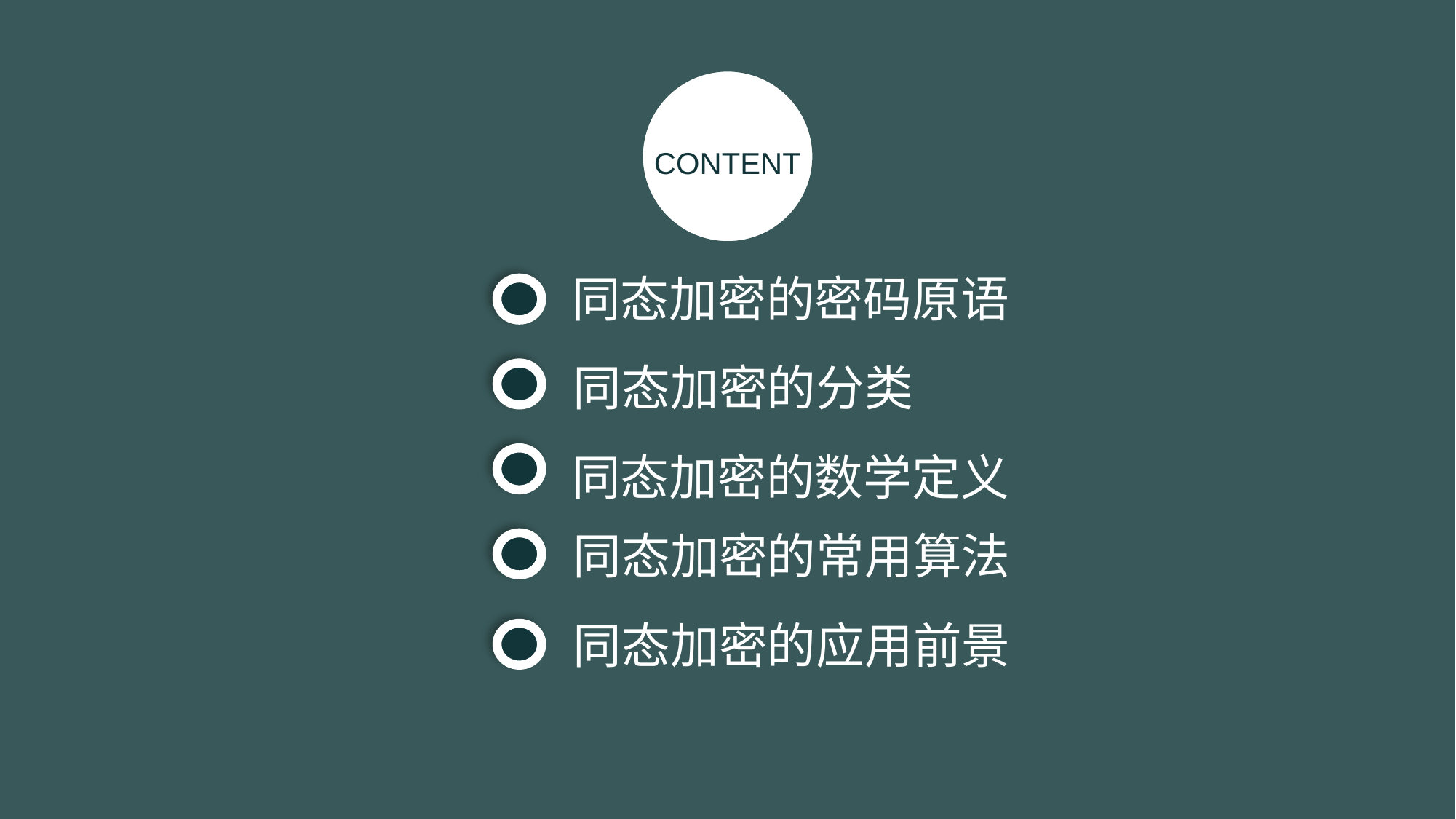

CONTENT
同态加密的密码原语

同态加密的分类

同态加密的数学定义

同态加密的常用算法

同态加密的应用前景